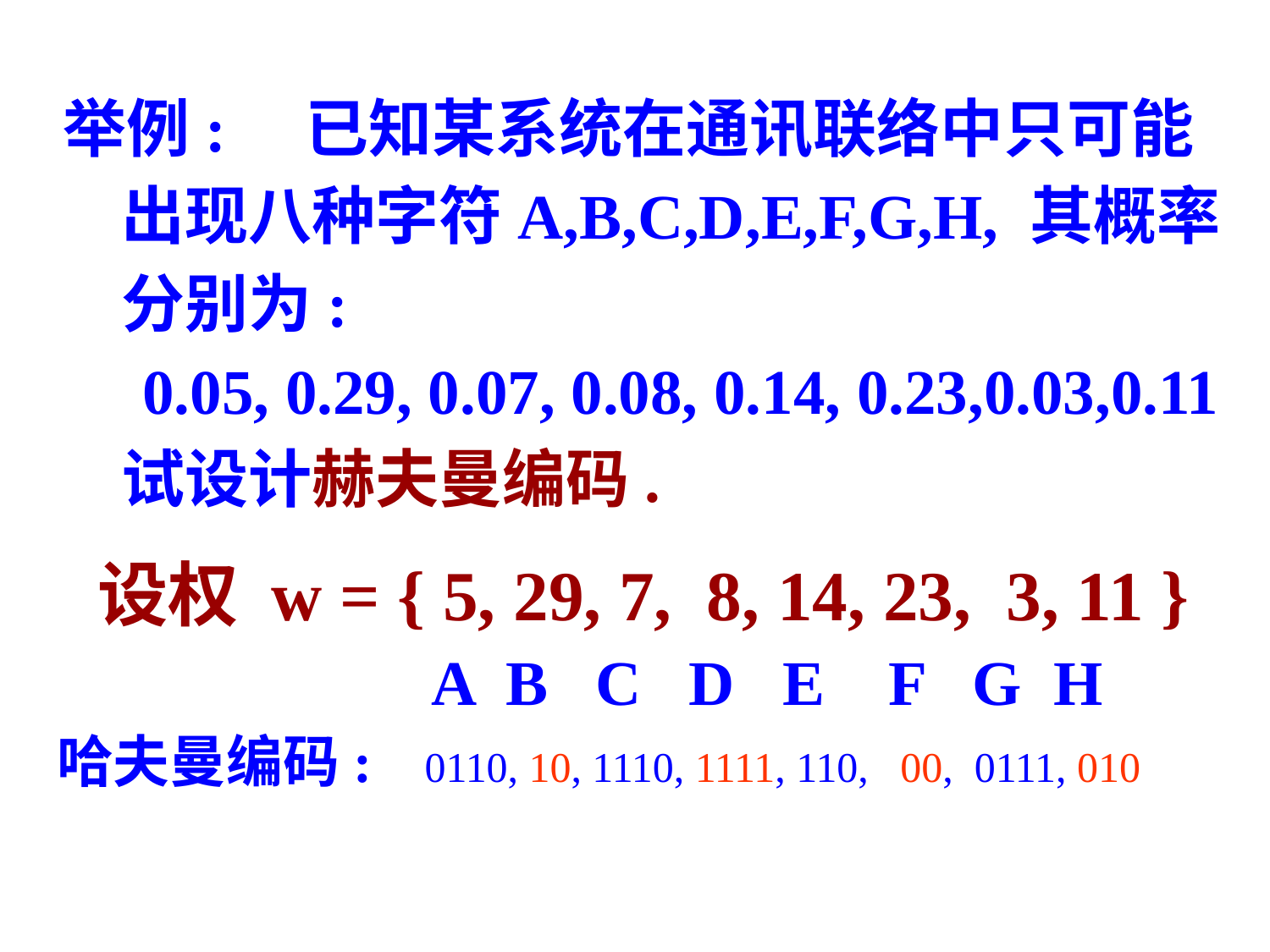

举例:    已知某系统在通讯联络中只可能
   出现八种字符A,B,C,D,E,F,G,H, 其概率
   分别为:
     0.05, 0.29, 0.07, 0.08, 0.14, 0.23,0.03,0.11
   试设计赫夫曼编码.
设权 w = { 5, 29, 7,  8, 14, 23,  3, 11 }
                   A  B   C   D   E    F   G  H
哈夫曼编码:   0110, 10, 1110, 1111, 110,   00,  0111, 010